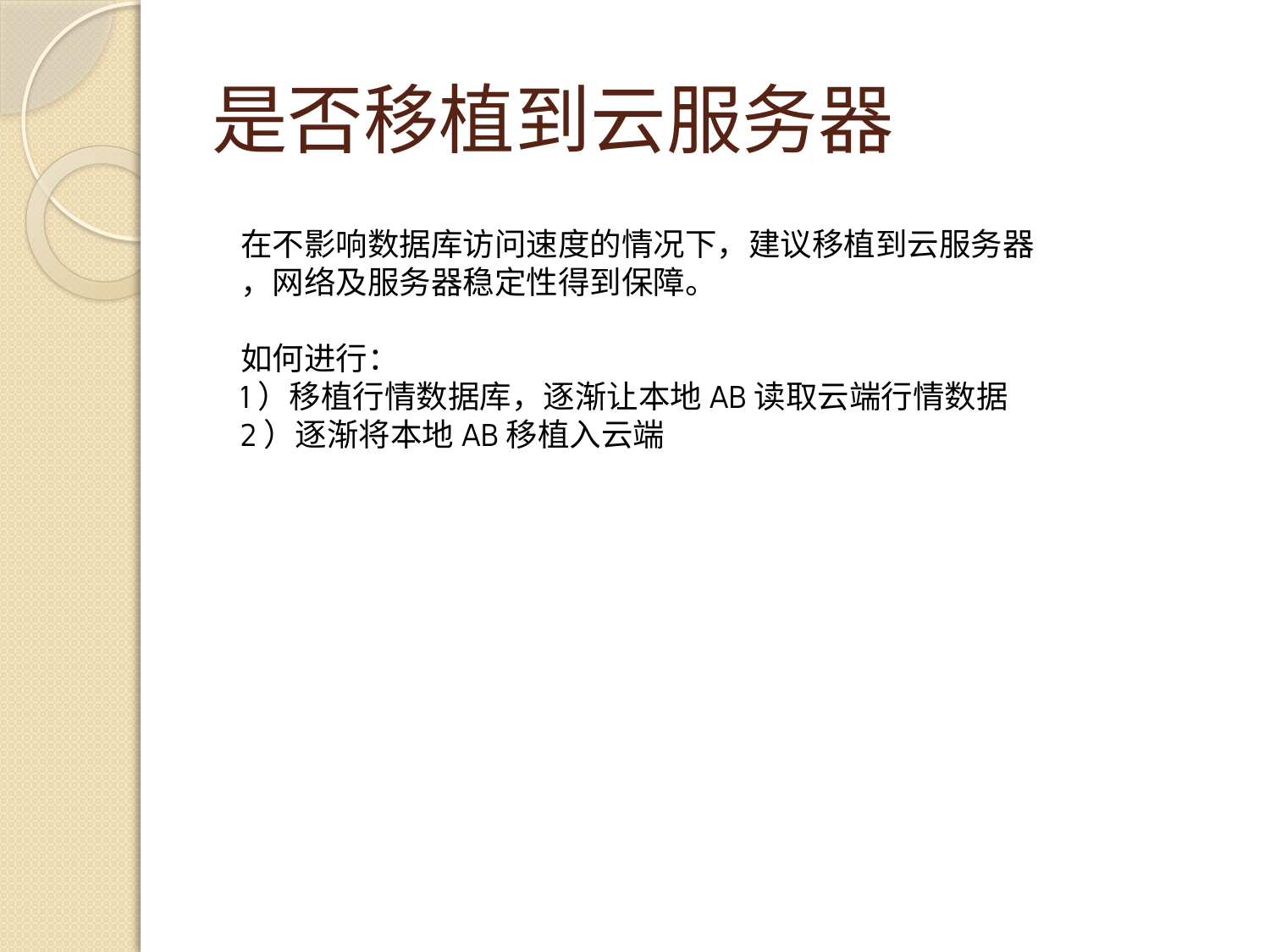

# 是否移植到云服务器
在不影响数据库访问速度的情况下，建议移植到云服务器
，网络及服务器稳定性得到保障。

如何进行：
1）移植行情数据库，逐渐让本地AB读取云端行情数据
2）逐渐将本地AB移植入云端